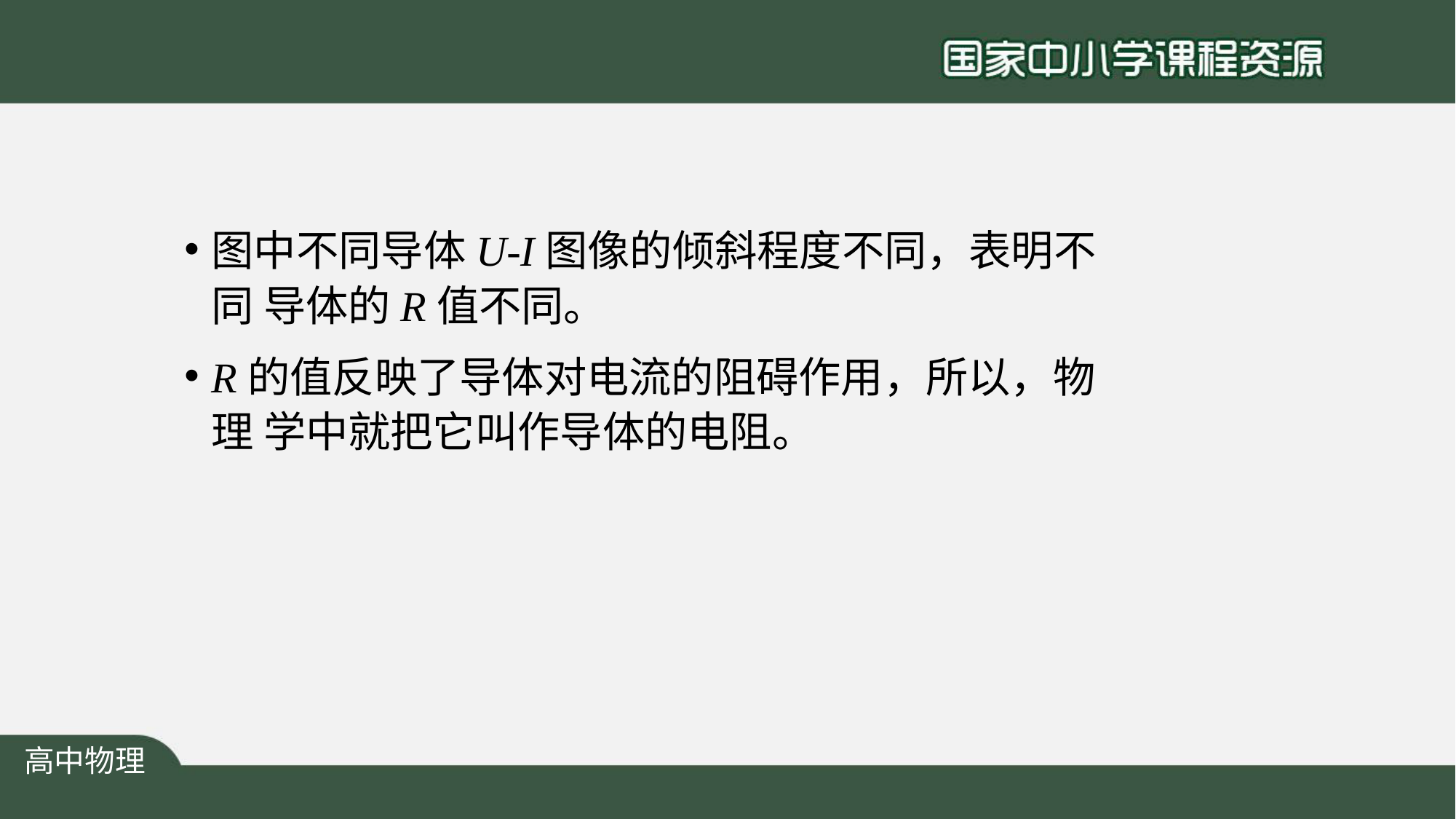

图中不同导体U-I图像的倾斜程度不同，表明不同 导体的R值不同。
R的值反映了导体对电流的阻碍作用，所以，物理 学中就把它叫作导体的电阻。
高中物理